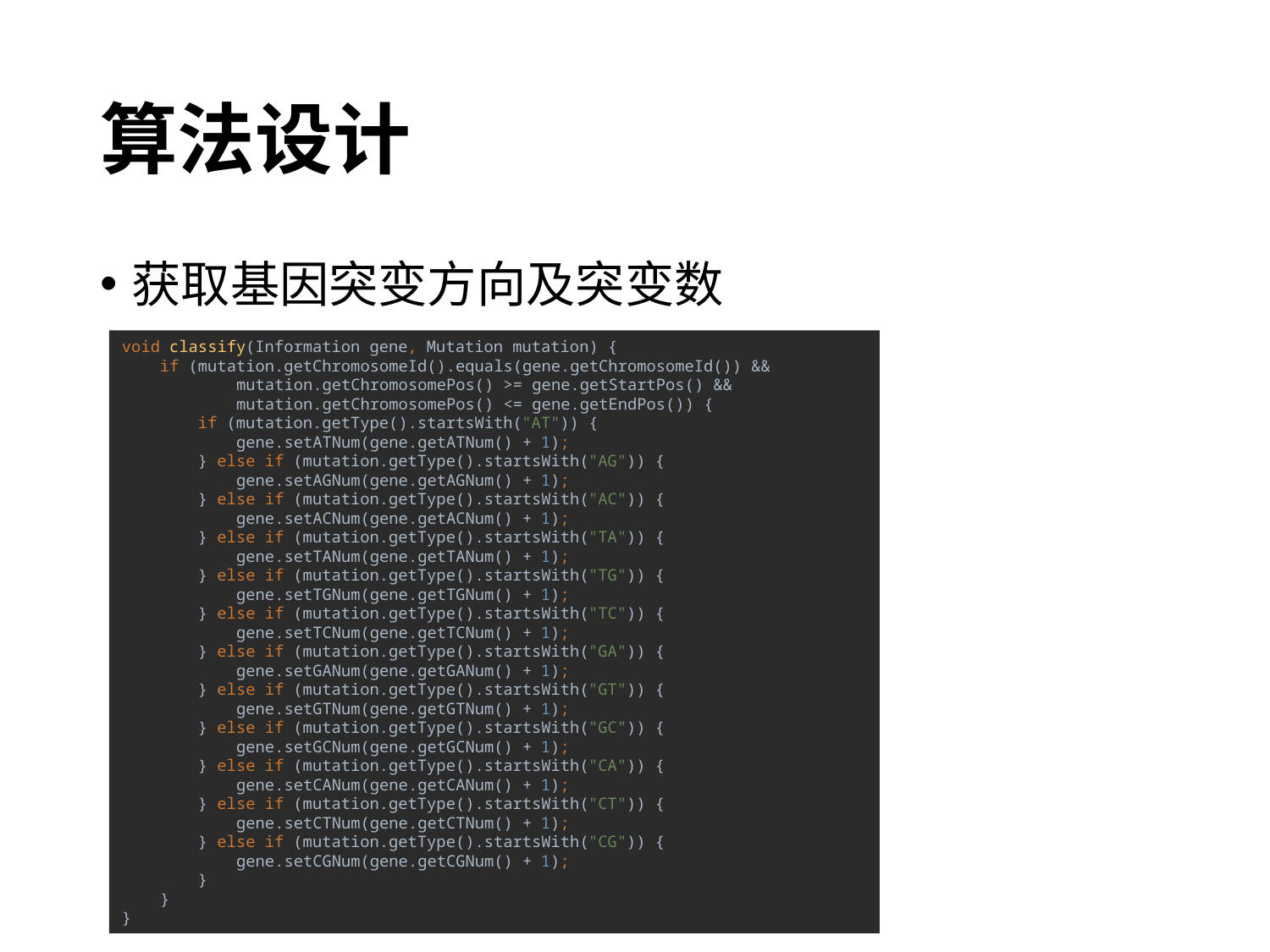

# 算法设计
获取基因突变方向及突变数
void classify(Information gene, Mutation mutation) {
    if (mutation.getChromosomeId().equals(gene.getChromosomeId()) &&
            mutation.getChromosomePos() >= gene.getStartPos() &&
            mutation.getChromosomePos() <= gene.getEndPos()) {
        if (mutation.getType().startsWith("AT")) {
            gene.setATNum(gene.getATNum() + 1);
        } else if (mutation.getType().startsWith("AG")) {
            gene.setAGNum(gene.getAGNum() + 1);
        } else if (mutation.getType().startsWith("AC")) {
            gene.setACNum(gene.getACNum() + 1);
        } else if (mutation.getType().startsWith("TA")) {
            gene.setTANum(gene.getTANum() + 1);
        } else if (mutation.getType().startsWith("TG")) {
            gene.setTGNum(gene.getTGNum() + 1);
        } else if (mutation.getType().startsWith("TC")) {
            gene.setTCNum(gene.getTCNum() + 1);
        } else if (mutation.getType().startsWith("GA")) {
            gene.setGANum(gene.getGANum() + 1);
        } else if (mutation.getType().startsWith("GT")) {
            gene.setGTNum(gene.getGTNum() + 1);
        } else if (mutation.getType().startsWith("GC")) {
            gene.setGCNum(gene.getGCNum() + 1);
        } else if (mutation.getType().startsWith("CA")) {
            gene.setCANum(gene.getCANum() + 1);
        } else if (mutation.getType().startsWith("CT")) {
            gene.setCTNum(gene.getCTNum() + 1);
        } else if (mutation.getType().startsWith("CG")) {
            gene.setCGNum(gene.getCGNum() + 1);
        }
    }
}